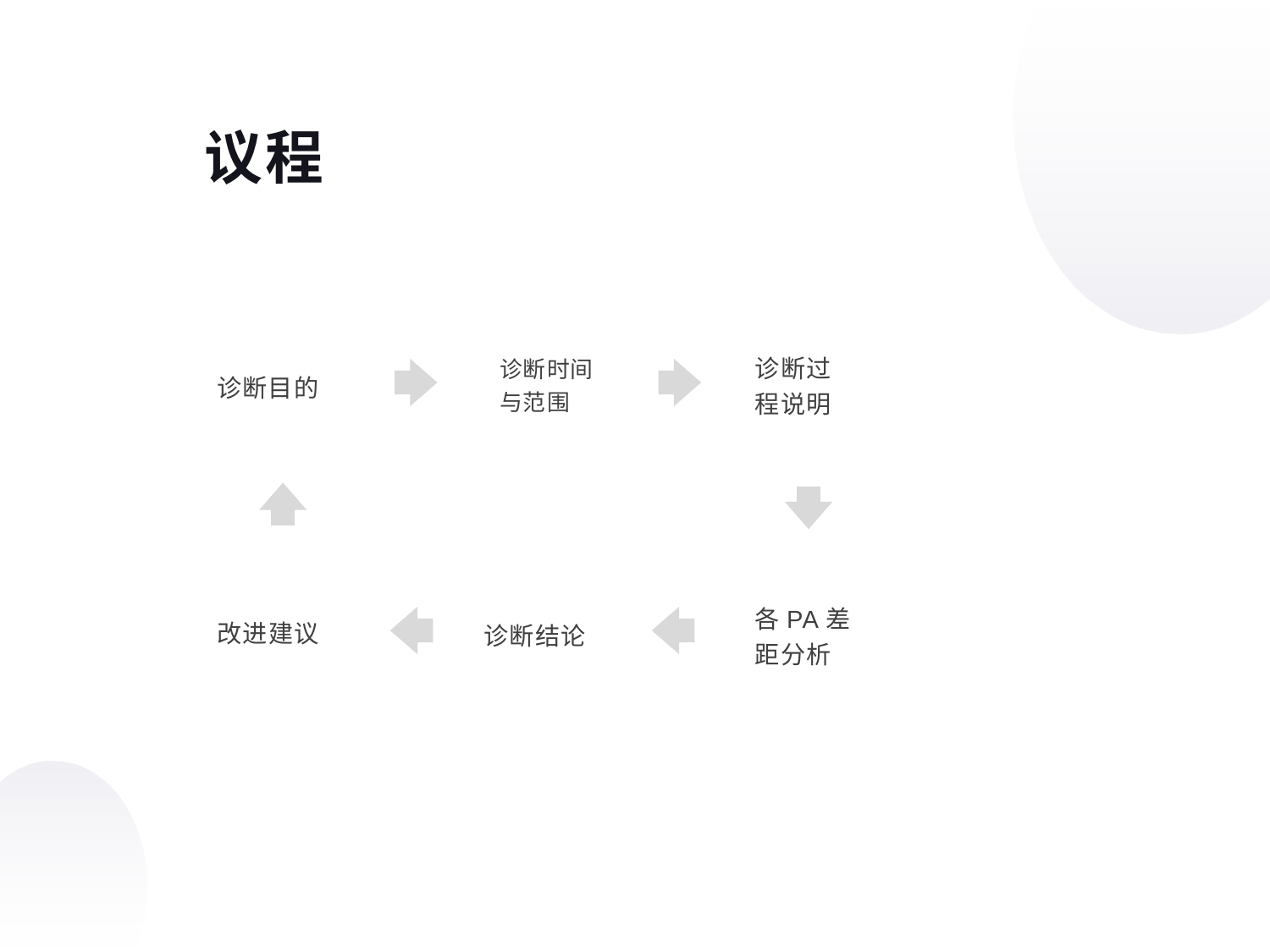

议程
诊断时间与范围
诊断过程说明
诊断目的

改进建议
诊断结论
各PA差距分析